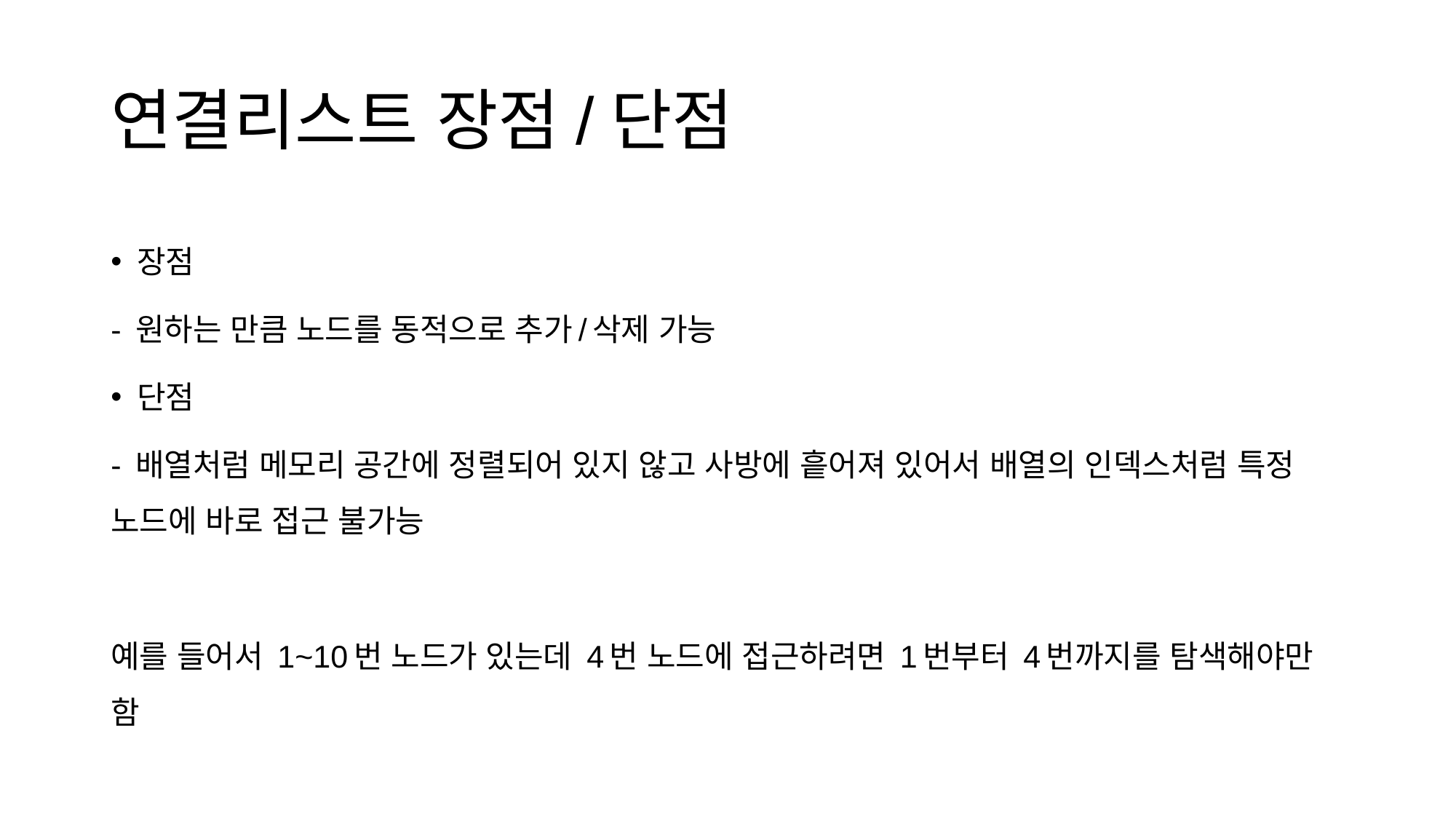

# 연결리스트 장점/단점
장점
- 원하는 만큼 노드를 동적으로 추가/삭제 가능
단점
- 배열처럼 메모리 공간에 정렬되어 있지 않고 사방에 흩어져 있어서 배열의 인덱스처럼 특정 노드에 바로 접근 불가능

예를 들어서 1~10번 노드가 있는데 4번 노드에 접근하려면 1번부터 4번까지를 탐색해야만 함